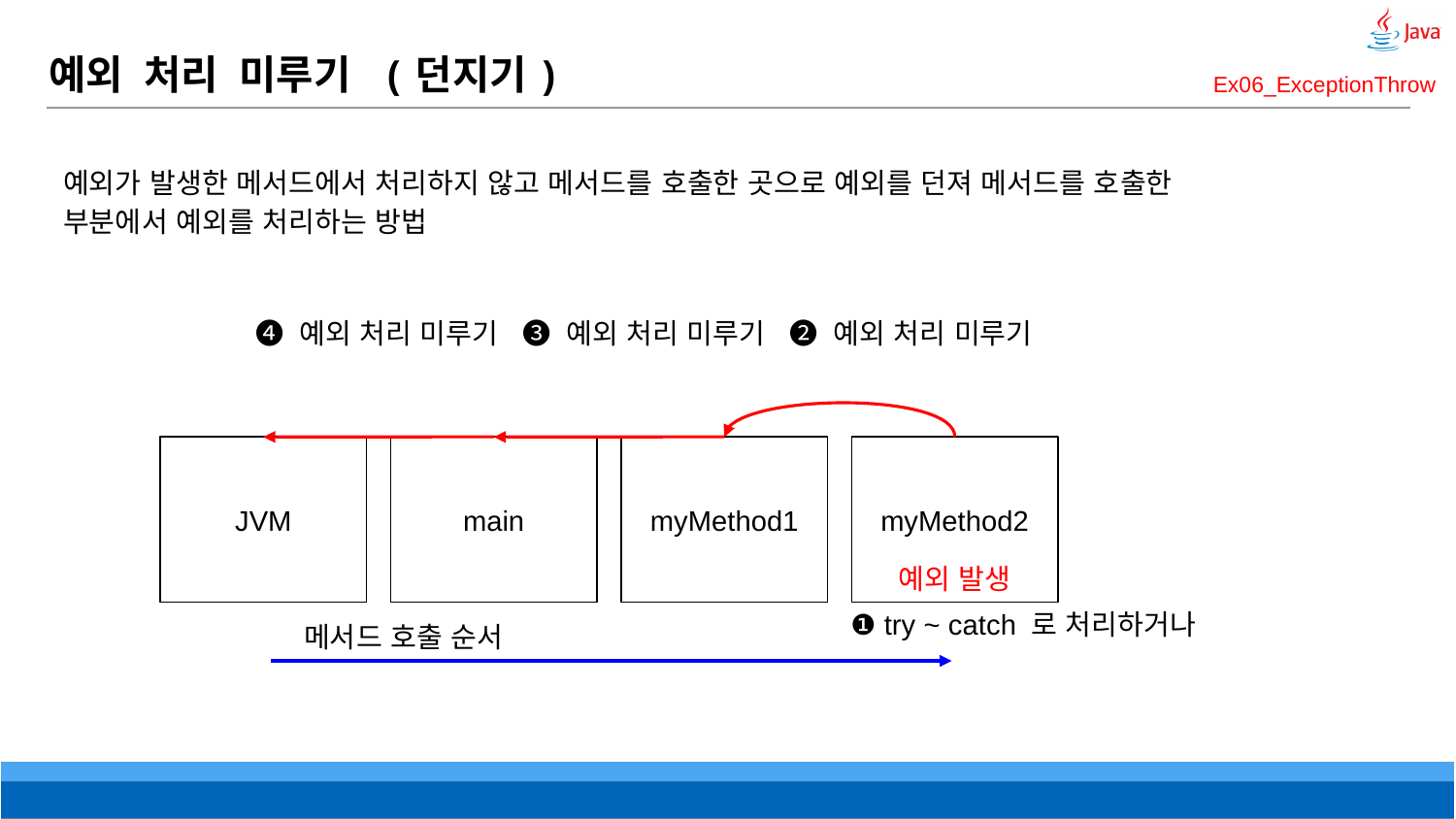

# 예외 처리 미루기 (던지기)
Ex06_ExceptionThrow
예외가 발생한 메서드에서 처리하지 않고 메서드를 호출한 곳으로 예외를 던져 메서드를 호출한 부분에서 예외를 처리하는 방법
➍ 예외 처리 미루기
❸ 예외 처리 미루기
❷ 예외 처리 미루기
JVM
main
myMethod1
myMethod2

예외 발생
❶ try ~ catch 로 처리하거나
메서드 호출 순서